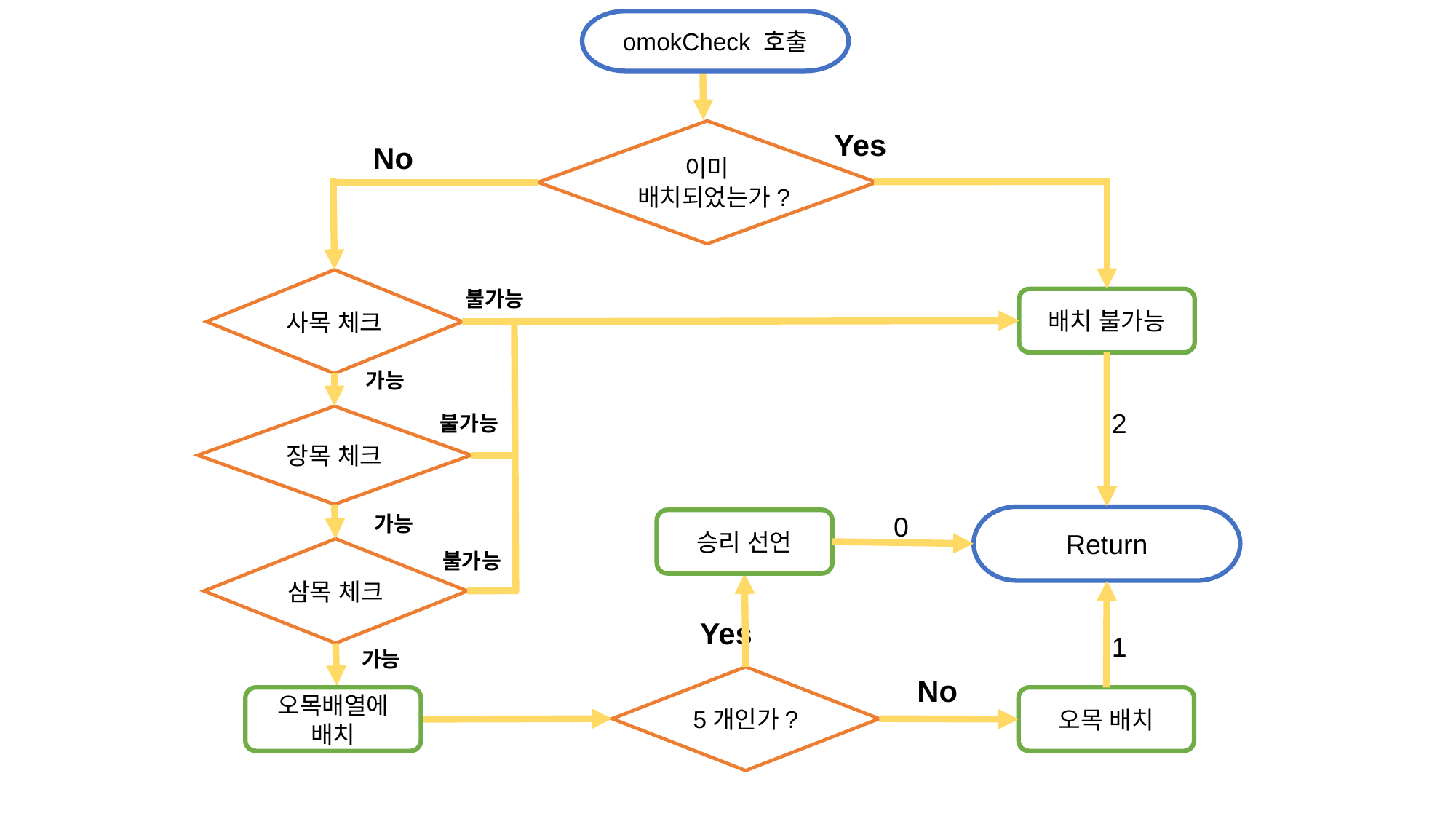

omokCheck 호출
Yes
이미
배치되었는가?
No
사목 체크
불가능
배치 불가능
가능
2
불가능
장목 체크
0
가능
Return
승리 선언
삼목 체크
불가능
Yes
1
가능
No
5개인가?
오목배열에 배치
오목 배치